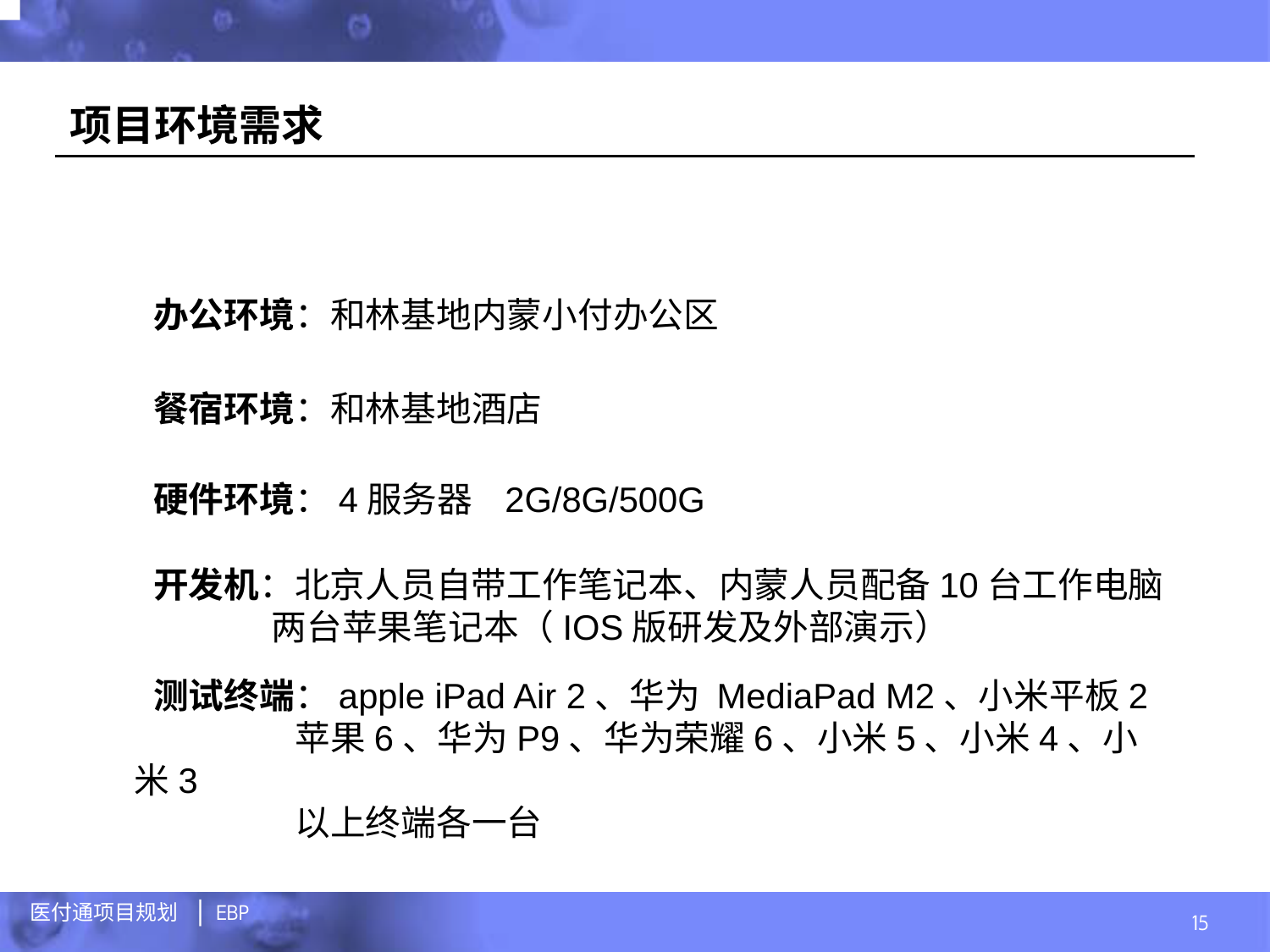

项目环境需求
办公环境：和林基地内蒙小付办公区
餐宿环境：和林基地酒店
硬件环境：4服务器   2G/8G/500G
开发机：北京人员自带工作笔记本、内蒙人员配备10台工作电脑
              两台苹果笔记本（IOS版研发及外部演示）
测试终端：apple iPad Air 2、华为 MediaPad M2、小米平板2
                 苹果6、华为P9、华为荣耀6、小米5、小米4、小米3
                 以上终端各一台
15